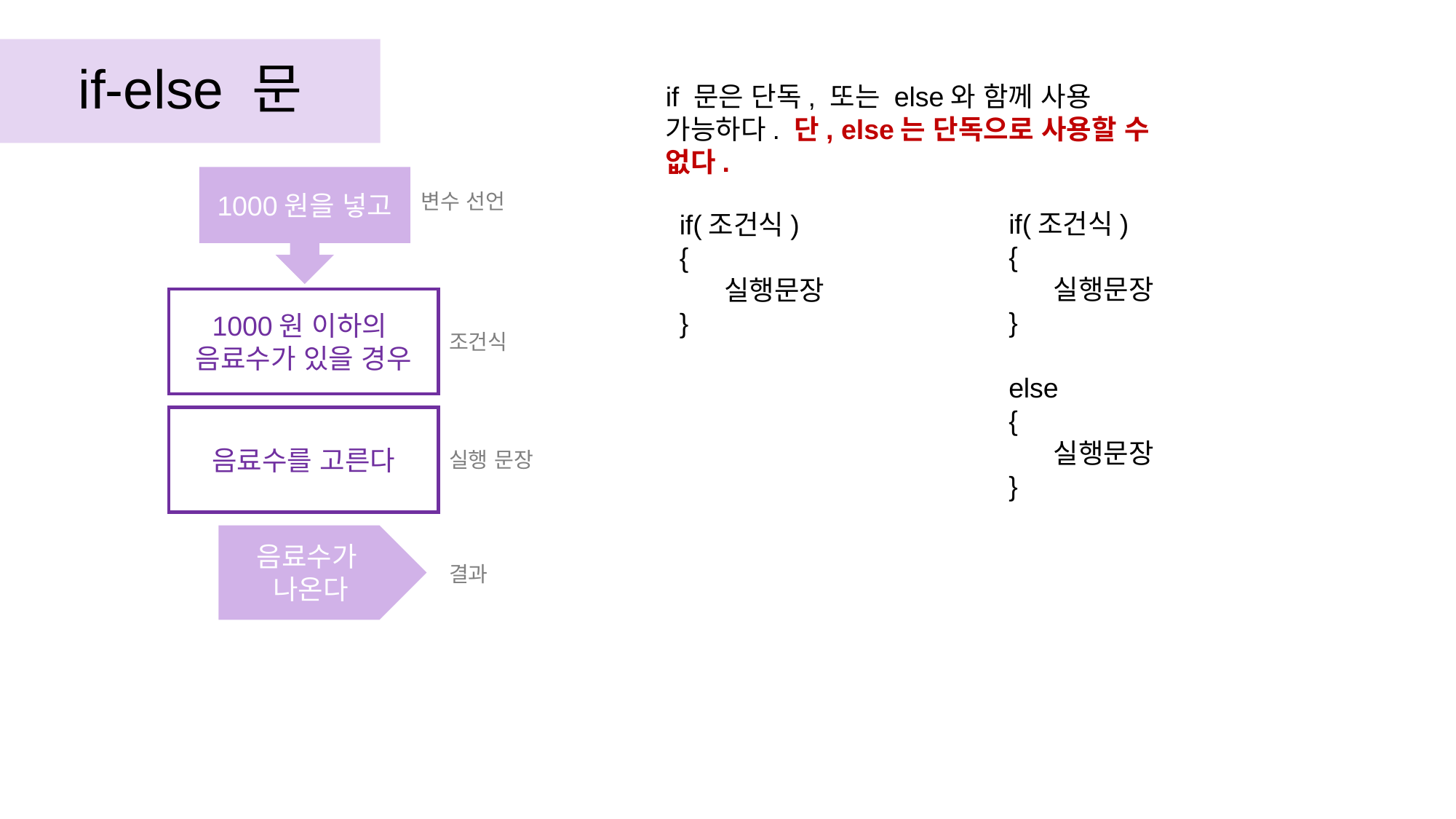

if-else 문
if 문은 단독, 또는 else와 함께 사용 가능하다. 단, else는 단독으로 사용할 수 없다.
1000원을 넣고
변수 선언
if(조건식)
{
     실행문장
}

else
{
     실행문장
}
if(조건식)
{
     실행문장
}
1000원 이하의
음료수가 있을 경우
조건식
음료수를 고른다
실행 문장
음료수가
나온다
결과